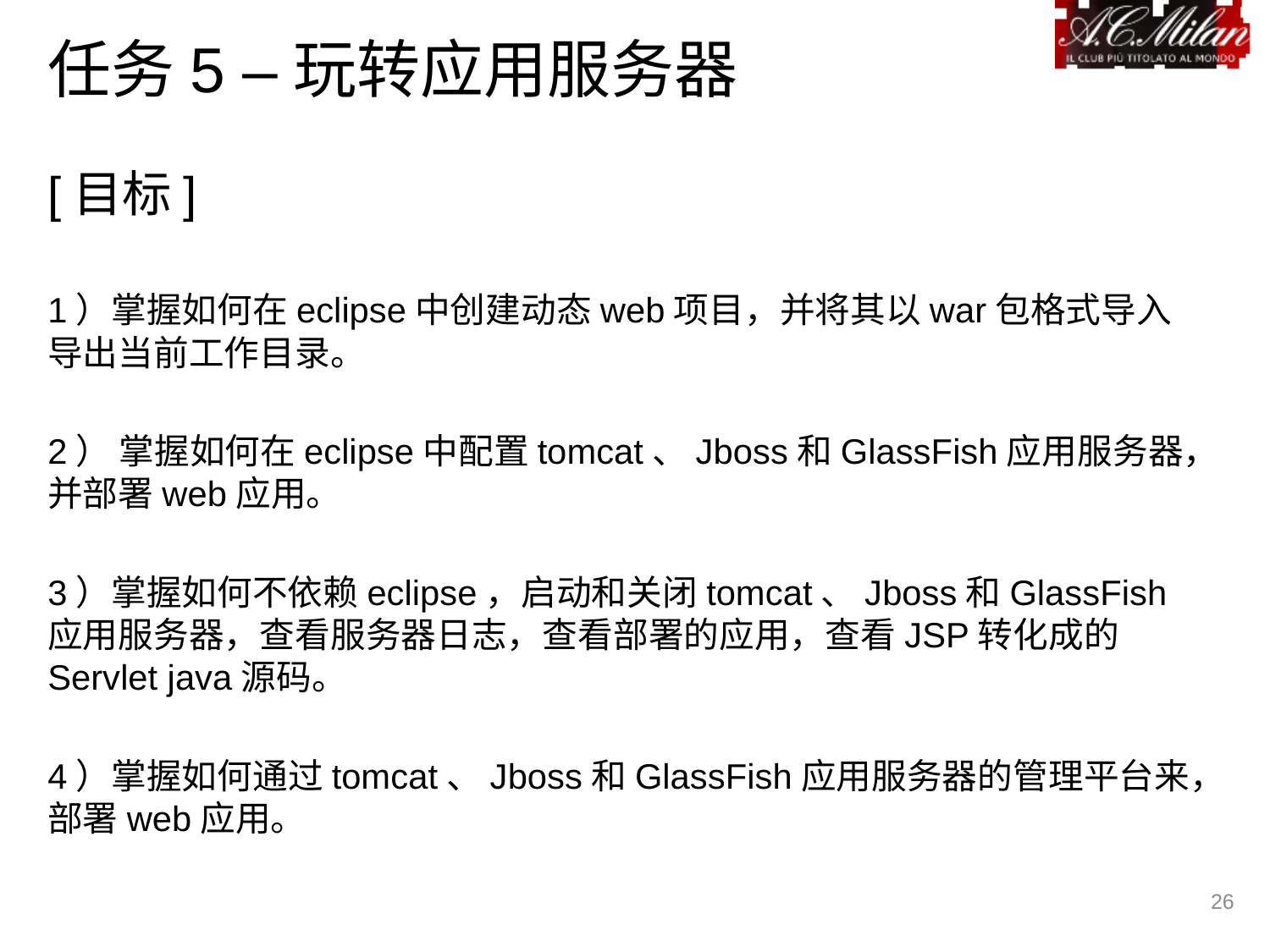

# 任务5 –玩转应用服务器
[目标]

1）掌握如何在eclipse中创建动态web项目，并将其以war包格式导入导出当前工作目录。

2） 掌握如何在eclipse中配置tomcat、Jboss和GlassFish应用服务器，并部署web应用。

3）掌握如何不依赖eclipse，启动和关闭tomcat、Jboss和GlassFish应用服务器，查看服务器日志，查看部署的应用，查看JSP转化成的Servlet java源码。

4）掌握如何通过tomcat、Jboss和GlassFish应用服务器的管理平台来，部署web应用。
26